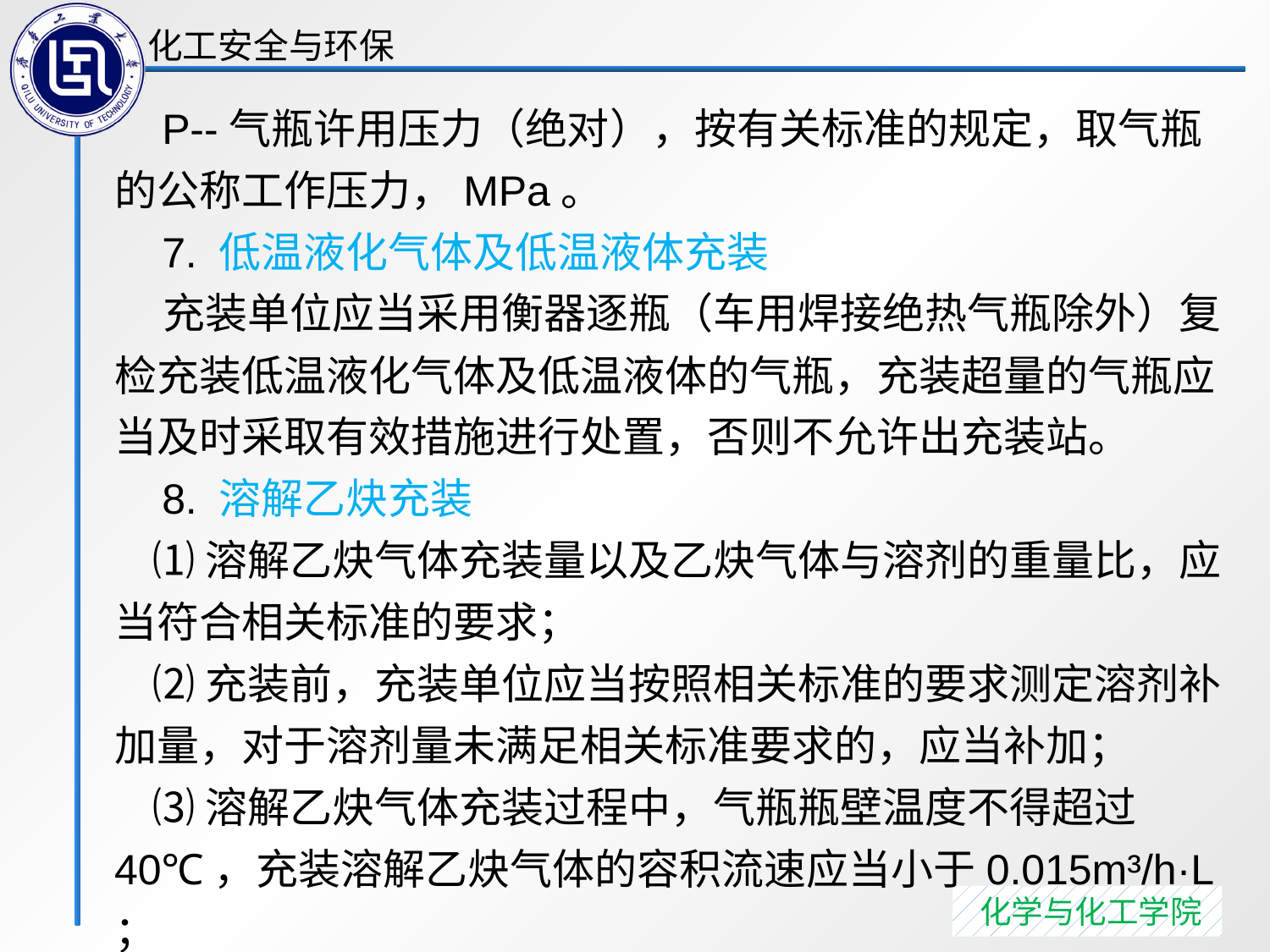

P--气瓶许用压力（绝对），按有关标准的规定，取气瓶的公称工作压力，MPa。
    7. 低温液化气体及低温液体充装
    充装单位应当采用衡器逐瓶（车用焊接绝热气瓶除外）复检充装低温液化气体及低温液体的气瓶，充装超量的气瓶应当及时采取有效措施进行处置，否则不允许出充装站。
    8. 溶解乙炔充装
    ⑴溶解乙炔气体充装量以及乙炔气体与溶剂的重量比，应当符合相关标准的要求；
    ⑵充装前，充装单位应当按照相关标准的要求测定溶剂补加量，对于溶剂量未满足相关标准要求的，应当补加；
    ⑶溶解乙炔气体充装过程中，气瓶瓶壁温度不得超过40℃，充装溶解乙炔气体的容积流速应当小于0.015m³/h·L；